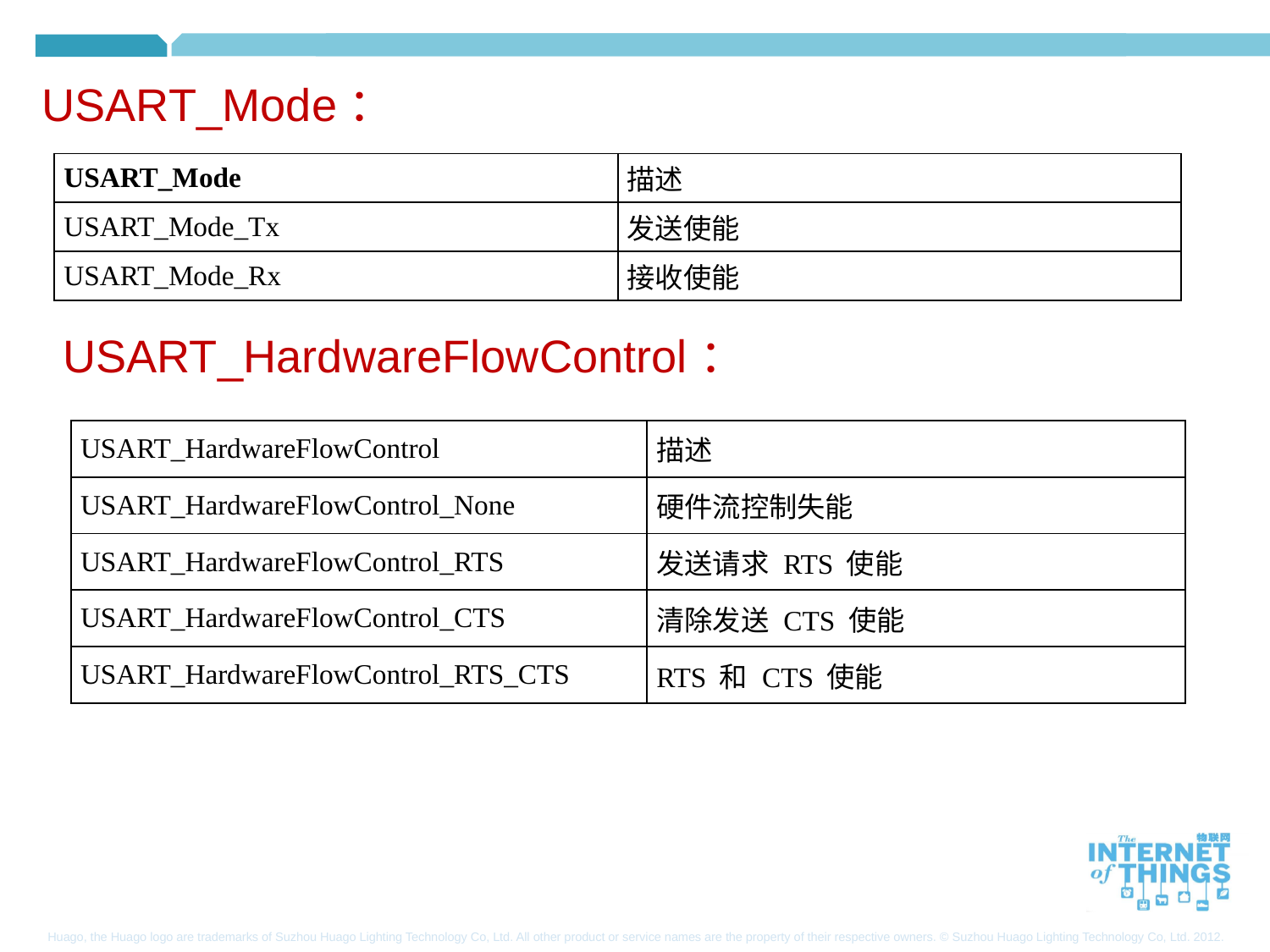

USART_Mode：
| USART\_Mode | 描述 |
| --- | --- |
| USART\_Mode\_Tx | 发送使能 |
| USART\_Mode\_Rx | 接收使能 |
USART_HardwareFlowControl：
| USART\_HardwareFlowControl | 描述 |
| --- | --- |
| USART\_HardwareFlowControl\_None | 硬件流控制失能 |
| USART\_HardwareFlowControl\_RTS | 发送请求 RTS 使能 |
| USART\_HardwareFlowControl\_CTS | 清除发送 CTS 使能 |
| USART\_HardwareFlowControl\_RTS\_CTS | RTS 和 CTS 使能 |